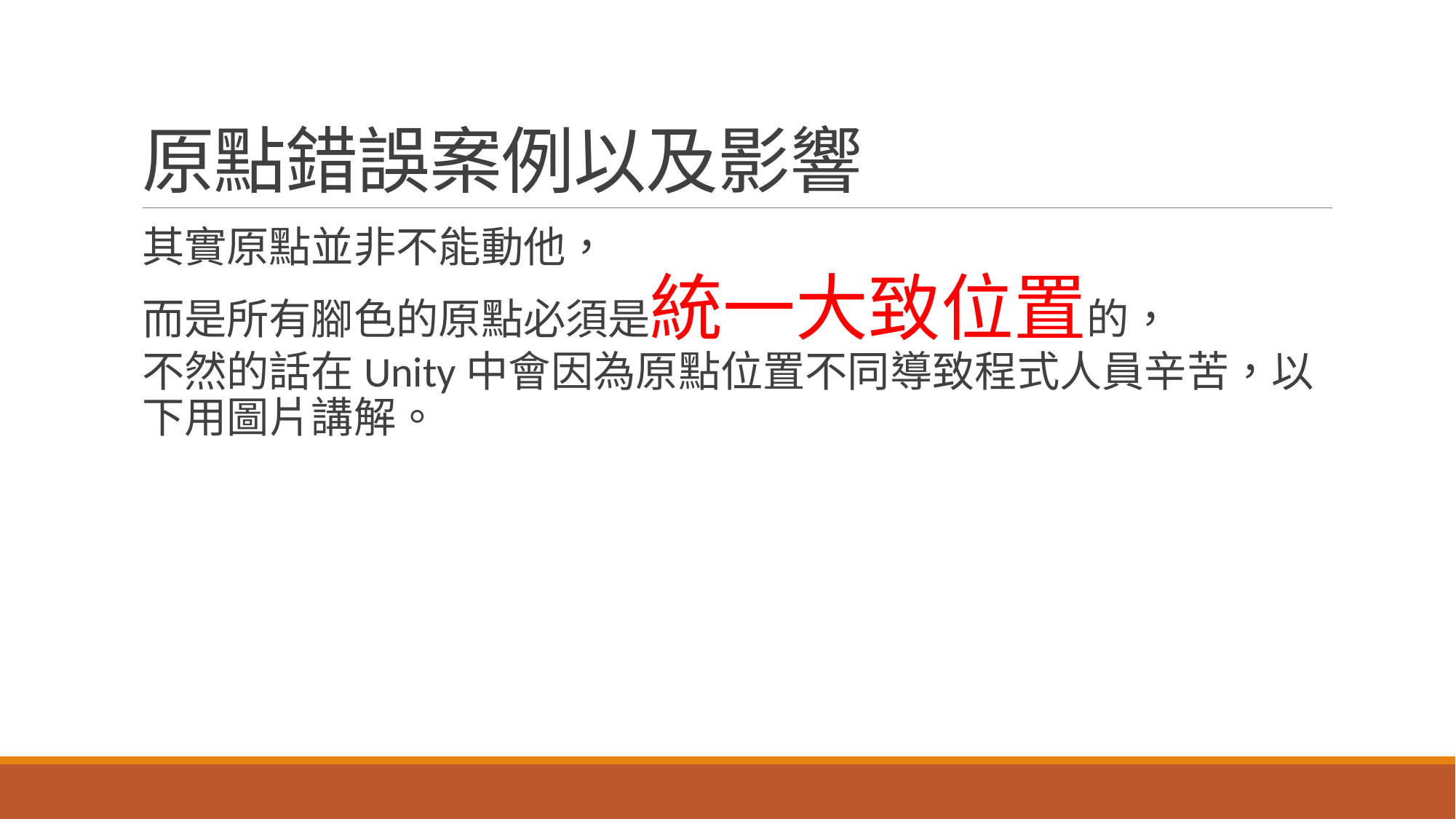

# 原點錯誤案例以及影響
其實原點並非不能動他，
而是所有腳色的原點必須是統一大致位置的，
不然的話在Unity中會因為原點位置不同導致程式人員辛苦，以下用圖片講解。